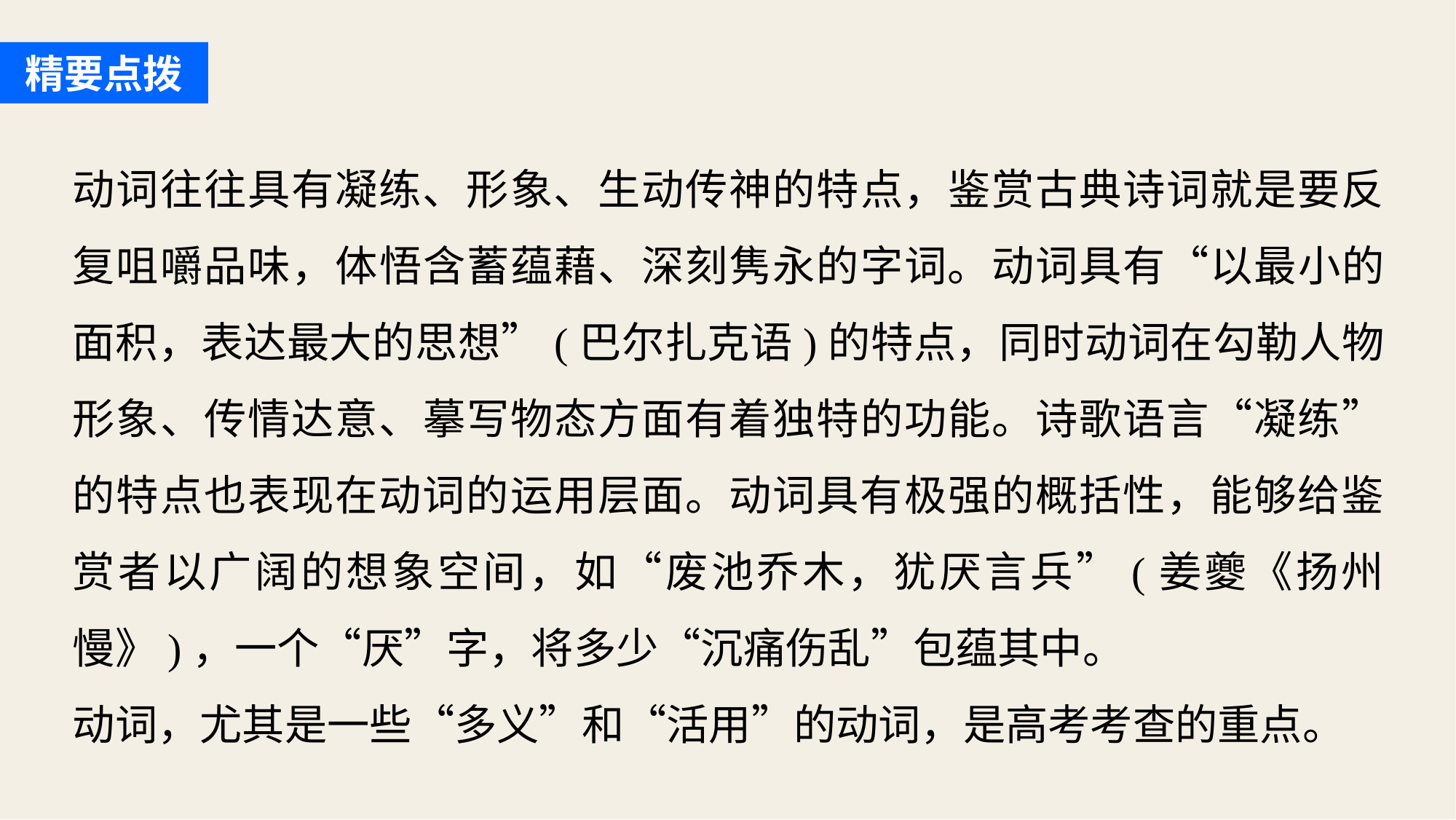

精要点拨
动词往往具有凝练、形象、生动传神的特点，鉴赏古典诗词就是要反复咀嚼品味，体悟含蓄蕴藉、深刻隽永的字词。动词具有“以最小的面积，表达最大的思想”(巴尔扎克语)的特点，同时动词在勾勒人物形象、传情达意、摹写物态方面有着独特的功能。诗歌语言“凝练”的特点也表现在动词的运用层面。动词具有极强的概括性，能够给鉴赏者以广阔的想象空间，如“废池乔木，犹厌言兵”(姜夔《扬州慢》)，一个“厌”字，将多少“沉痛伤乱”包蕴其中。
动词，尤其是一些“多义”和“活用”的动词，是高考考查的重点。